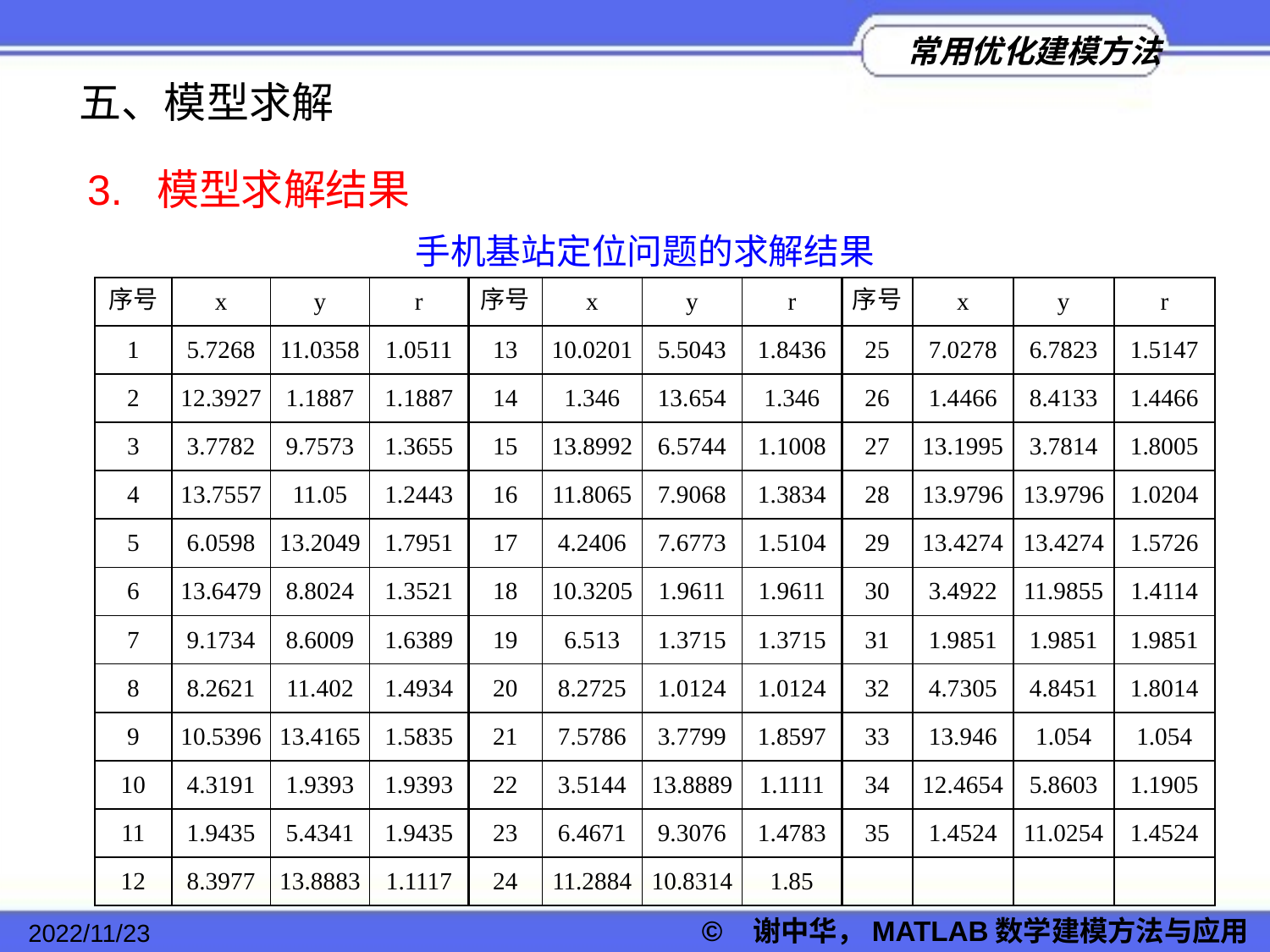

五、模型求解
3.  模型求解结果
手机基站定位问题的求解结果
| 序号 | x | y | r | 序号 | x | y | r | 序号 | x | y | r |
| --- | --- | --- | --- | --- | --- | --- | --- | --- | --- | --- | --- |
| 1 | 5.7268 | 11.0358 | 1.0511 | 13 | 10.0201 | 5.5043 | 1.8436 | 25 | 7.0278 | 6.7823 | 1.5147 |
| 2 | 12.3927 | 1.1887 | 1.1887 | 14 | 1.346 | 13.654 | 1.346 | 26 | 1.4466 | 8.4133 | 1.4466 |
| 3 | 3.7782 | 9.7573 | 1.3655 | 15 | 13.8992 | 6.5744 | 1.1008 | 27 | 13.1995 | 3.7814 | 1.8005 |
| 4 | 13.7557 | 11.05 | 1.2443 | 16 | 11.8065 | 7.9068 | 1.3834 | 28 | 13.9796 | 13.9796 | 1.0204 |
| 5 | 6.0598 | 13.2049 | 1.7951 | 17 | 4.2406 | 7.6773 | 1.5104 | 29 | 13.4274 | 13.4274 | 1.5726 |
| 6 | 13.6479 | 8.8024 | 1.3521 | 18 | 10.3205 | 1.9611 | 1.9611 | 30 | 3.4922 | 11.9855 | 1.4114 |
| 7 | 9.1734 | 8.6009 | 1.6389 | 19 | 6.513 | 1.3715 | 1.3715 | 31 | 1.9851 | 1.9851 | 1.9851 |
| 8 | 8.2621 | 11.402 | 1.4934 | 20 | 8.2725 | 1.0124 | 1.0124 | 32 | 4.7305 | 4.8451 | 1.8014 |
| 9 | 10.5396 | 13.4165 | 1.5835 | 21 | 7.5786 | 3.7799 | 1.8597 | 33 | 13.946 | 1.054 | 1.054 |
| 10 | 4.3191 | 1.9393 | 1.9393 | 22 | 3.5144 | 13.8889 | 1.1111 | 34 | 12.4654 | 5.8603 | 1.1905 |
| 11 | 1.9435 | 5.4341 | 1.9435 | 23 | 6.4671 | 9.3076 | 1.4783 | 35 | 1.4524 | 11.0254 | 1.4524 |
| 12 | 8.3977 | 13.8883 | 1.1117 | 24 | 11.2884 | 10.8314 | 1.85 |  |  |  |  |
2022/11/23
©   谢中华，MATLAB数学建模方法与应用